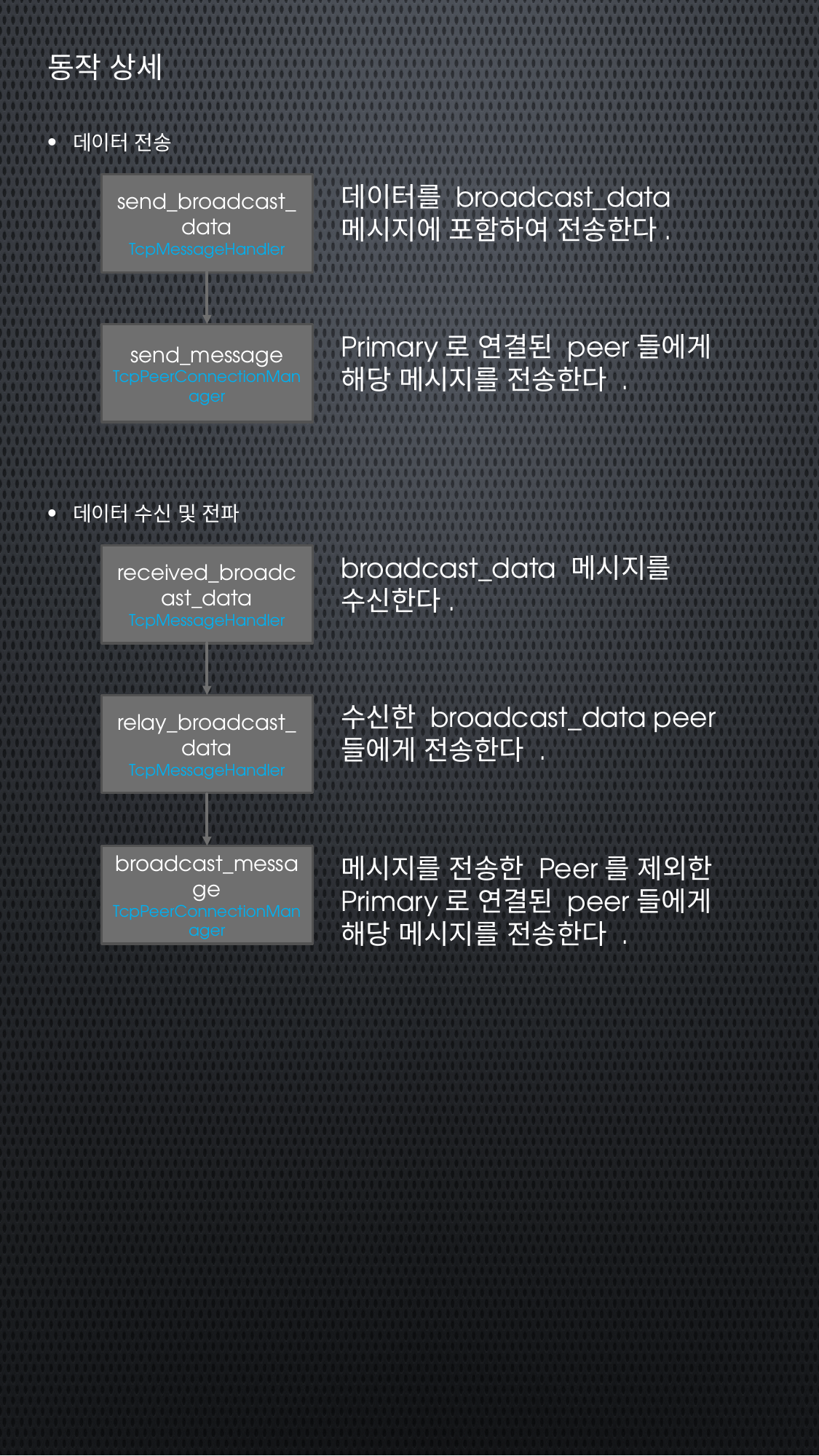

# 동작 상세
데이터 전송
send_broadcast_data
TcpMessageHandler
데이터를 broadcast_data 메시지에 포함하여 전송한다.
send_message
TcpPeerConnectionManager
Primary로 연결된 peer들에게 해당 메시지를 전송한다 .
데이터 수신 및 전파
received_broadcast_data
TcpMessageHandler
broadcast_data 메시지를 수신한다.
relay_broadcast_data
TcpMessageHandler
수신한 broadcast_data peer들에게 전송한다 .
broadcast_message
TcpPeerConnectionManager
메시지를 전송한 Peer를 제외한 Primary로 연결된 peer들에게 해당 메시지를 전송한다 .